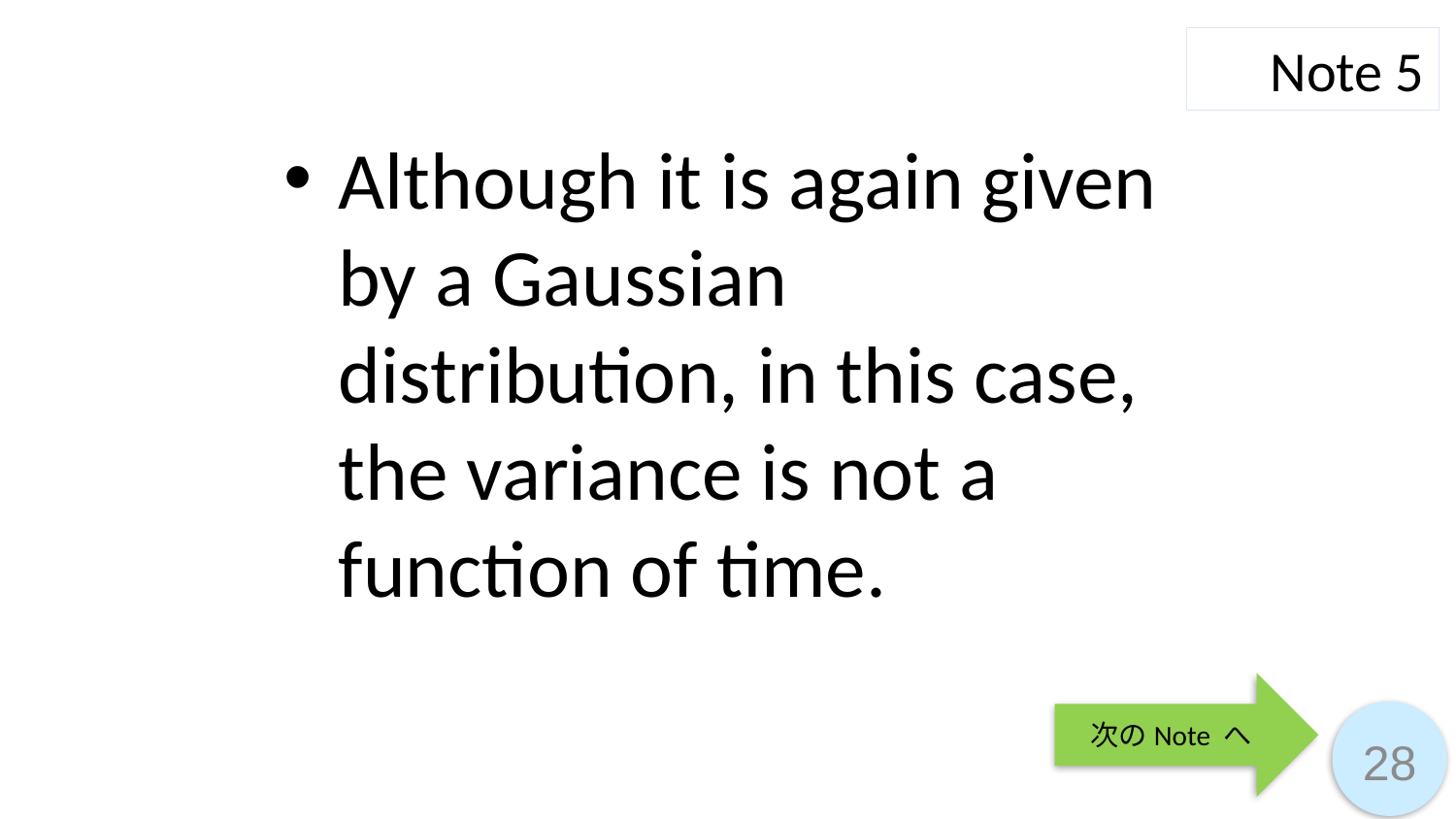

Note 5
Although it is again given by a Gaussian distribution, in this case, the variance is not a function of time.
次のNote へ
28